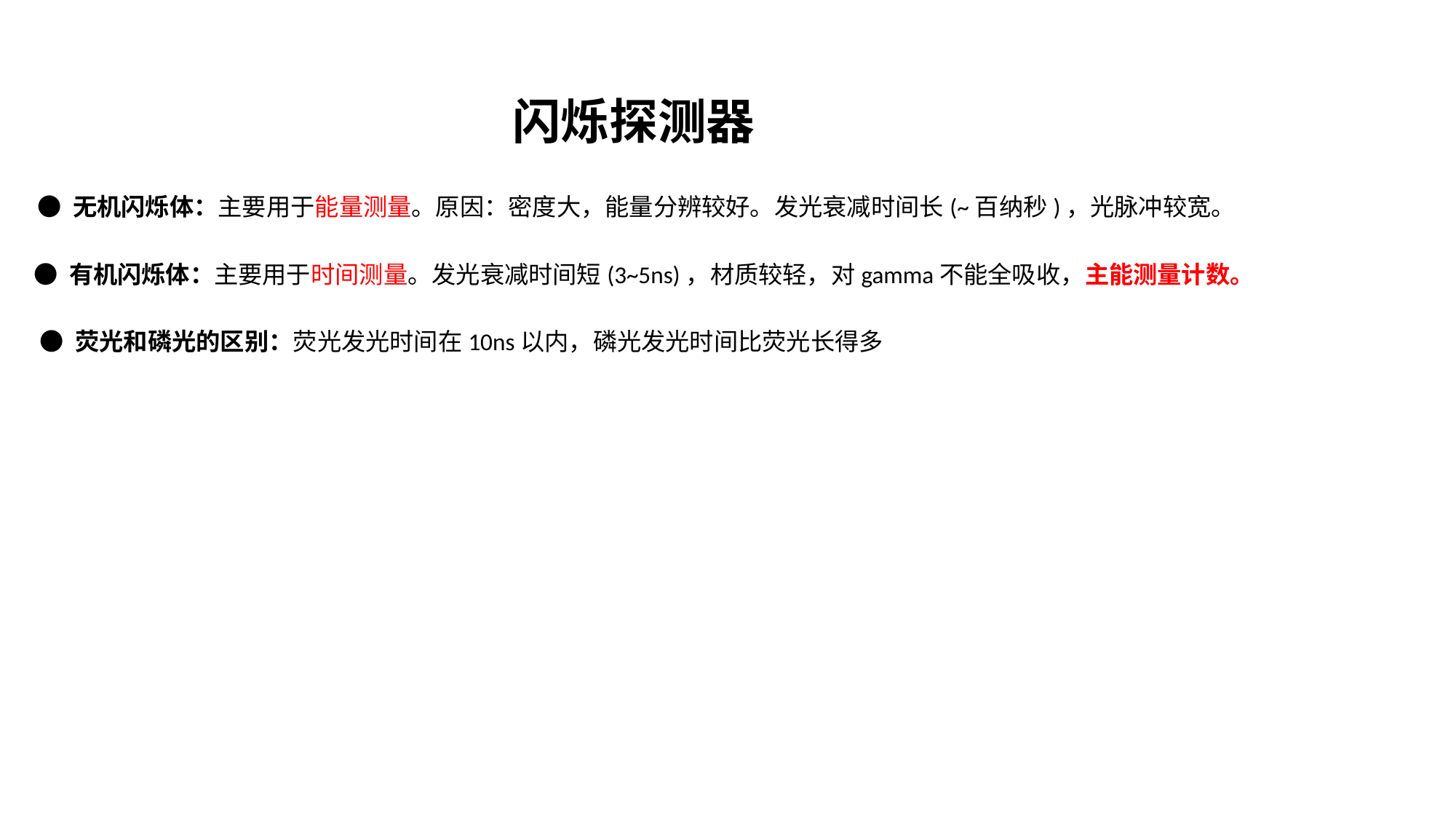

闪烁探测器
● 无机闪烁体：主要用于能量测量。原因：密度大，能量分辨较好。发光衰减时间长(~百纳秒)，光脉冲较宽。

● 有机闪烁体：主要用于时间测量。发光衰减时间短(3~5ns)，材质较轻，对gamma不能全吸收，主能测量计数。
● 荧光和磷光的区别：荧光发光时间在10ns以内，磷光发光时间比荧光长得多